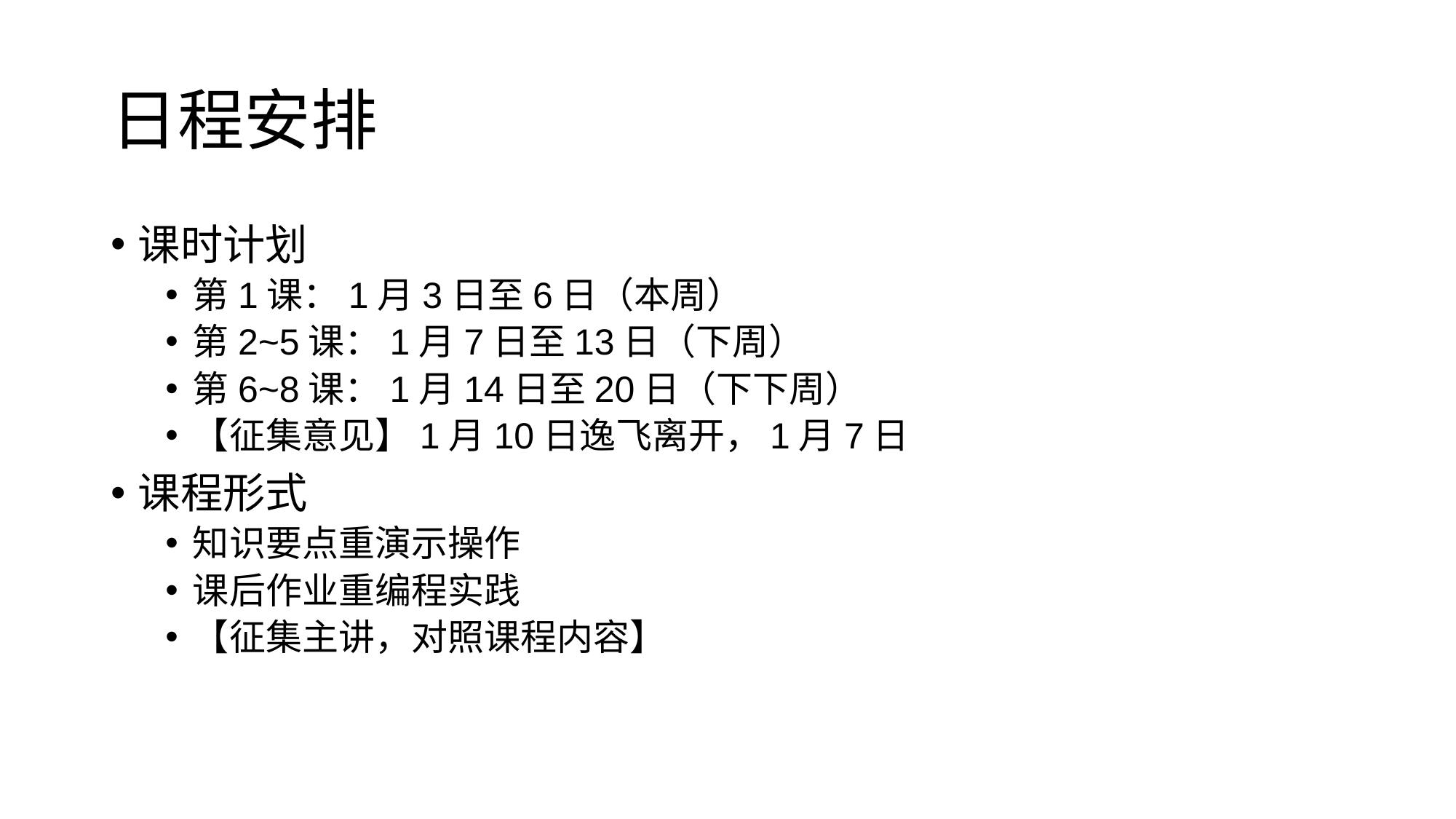

# 日程安排
课时计划
第1课：1月3日至6日（本周）
第2~5课：1月7日至13日（下周）
第6~8课：1月14日至20日（下下周）
【征集意见】1月10日逸飞离开，1月7日
课程形式
知识要点重演示操作
课后作业重编程实践
【征集主讲，对照课程内容】